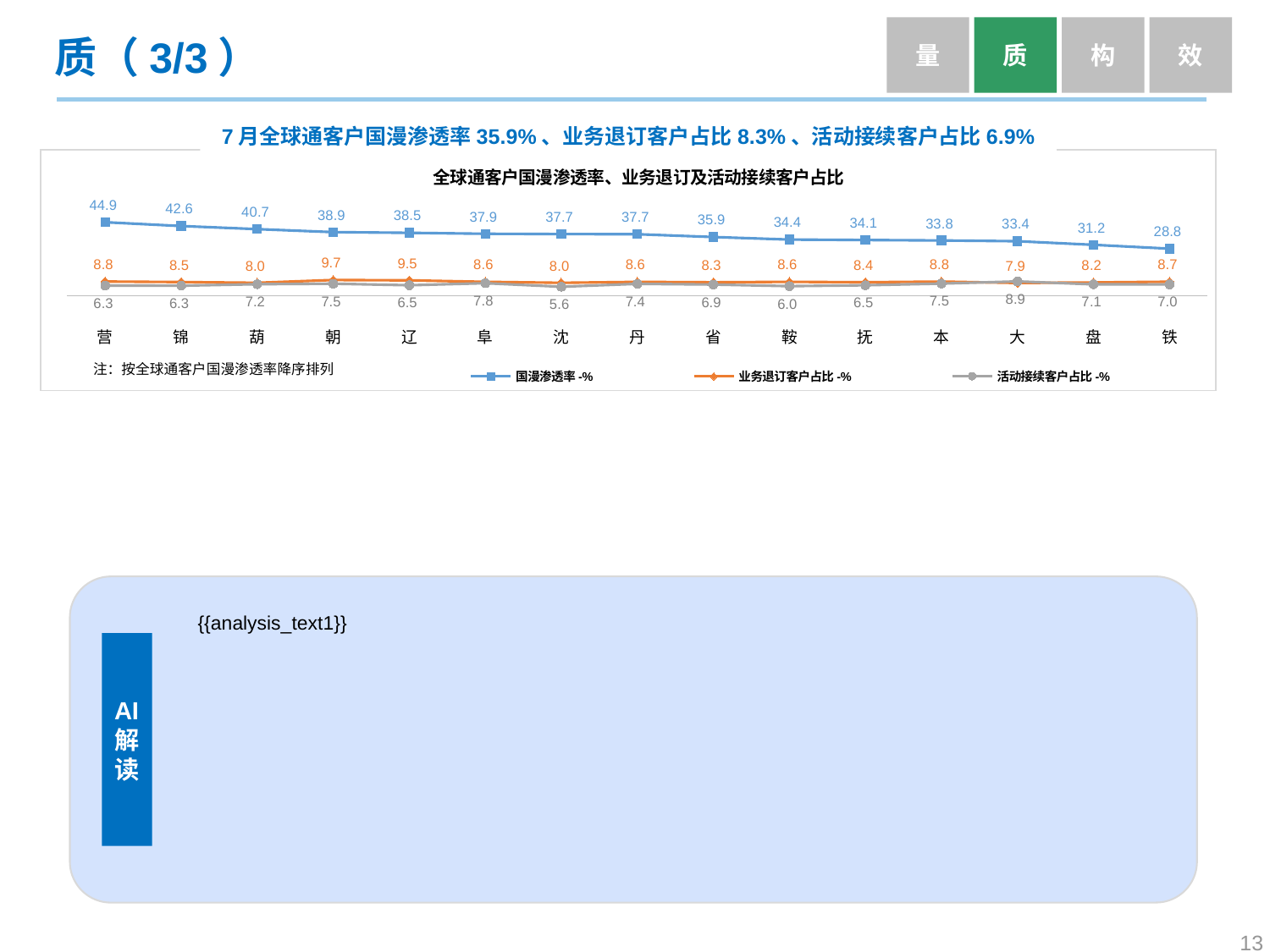

量
质
构
效
质（3/3）
7月全球通客户国漫渗透率35.9%、业务退订客户占比8.3%、活动接续客户占比6.9%

### Chart: 全球通客户国漫渗透率、业务退订及活动接续客户占比

| Category | 国漫渗透率-% | 业务退订客户占比-% | 活动接续客户占比-% |
|---|---|---|---|
| 营 | 44.93 | 8.77 | 6.33 |
| 锦 | 42.63 | 8.47 | 6.25 |
| 葫 | 40.73 | 8.0 | 7.17 |
| 朝 | 38.92 | 9.7 | 7.45 |
| 辽 | 38.48 | 9.5 | 6.53 |
| 阜 | 37.91 | 8.59 | 7.77 |
| 沈 | 37.72 | 8.0 | 5.61 |
| 丹 | 37.65 | 8.56 | 7.37 |
| 省 | 35.94 | 8.32 | 6.94 |
| 鞍 | 34.37 | 8.59 | 5.97 |
| 抚 | 34.1 | 8.35 | 6.51 |
| 本 | 33.82 | 8.75 | 7.53 |
| 大 | 33.36 | 7.93 | 8.85 |
| 盘 | 31.18 | 8.22 | 7.08 |
| 铁 | 28.83 | 8.66 | 7.04 |
|  |
| --- |
注：按全球通客户国漫渗透率降序排列

{{analysis_text1}}
AI解
读